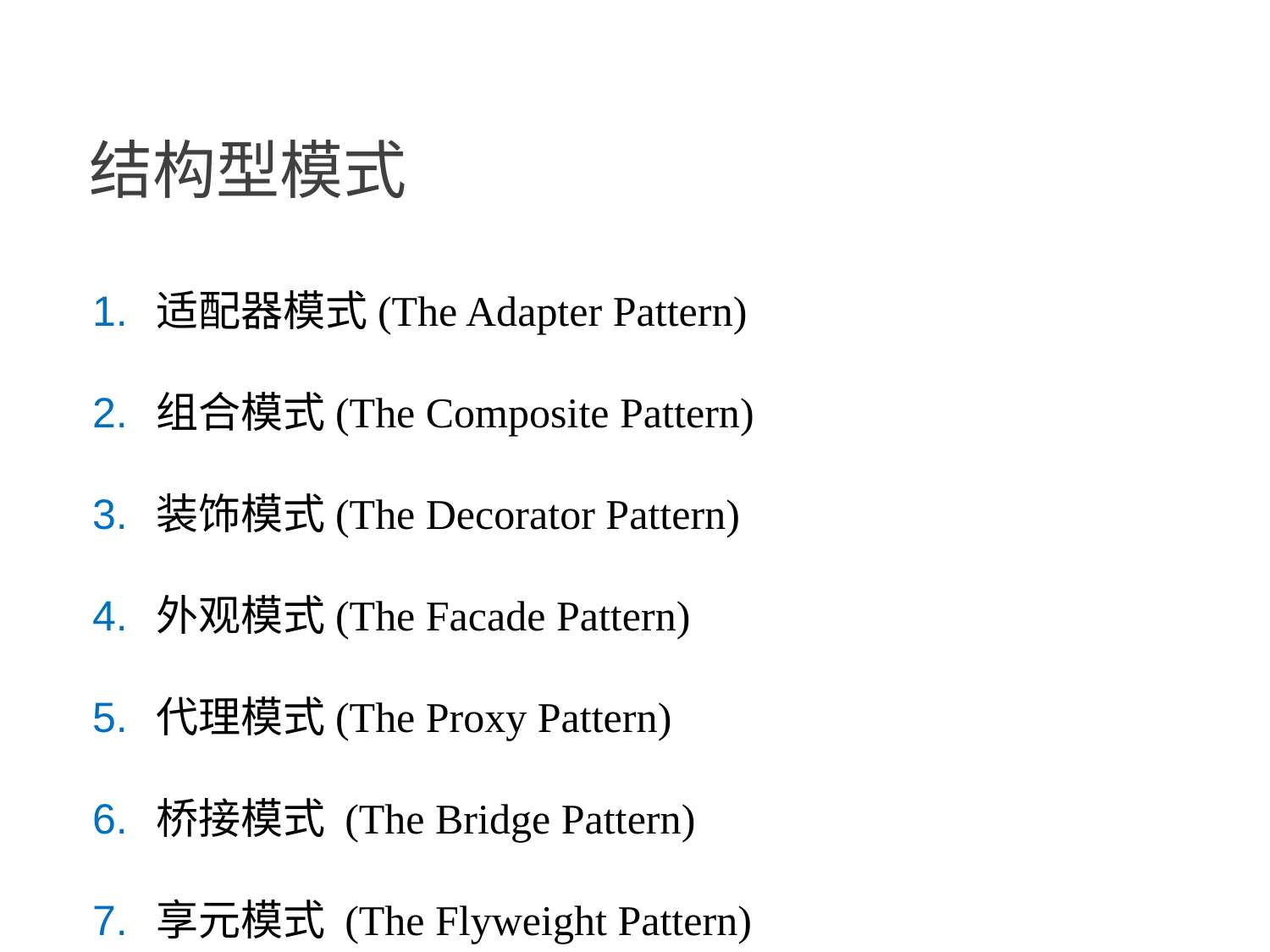

结构型模式
适配器模式(The Adapter Pattern)
组合模式(The Composite Pattern)
装饰模式(The Decorator Pattern)
外观模式(The Facade Pattern)
代理模式(The Proxy Pattern)
桥接模式 (The Bridge Pattern)
享元模式 (The Flyweight Pattern)